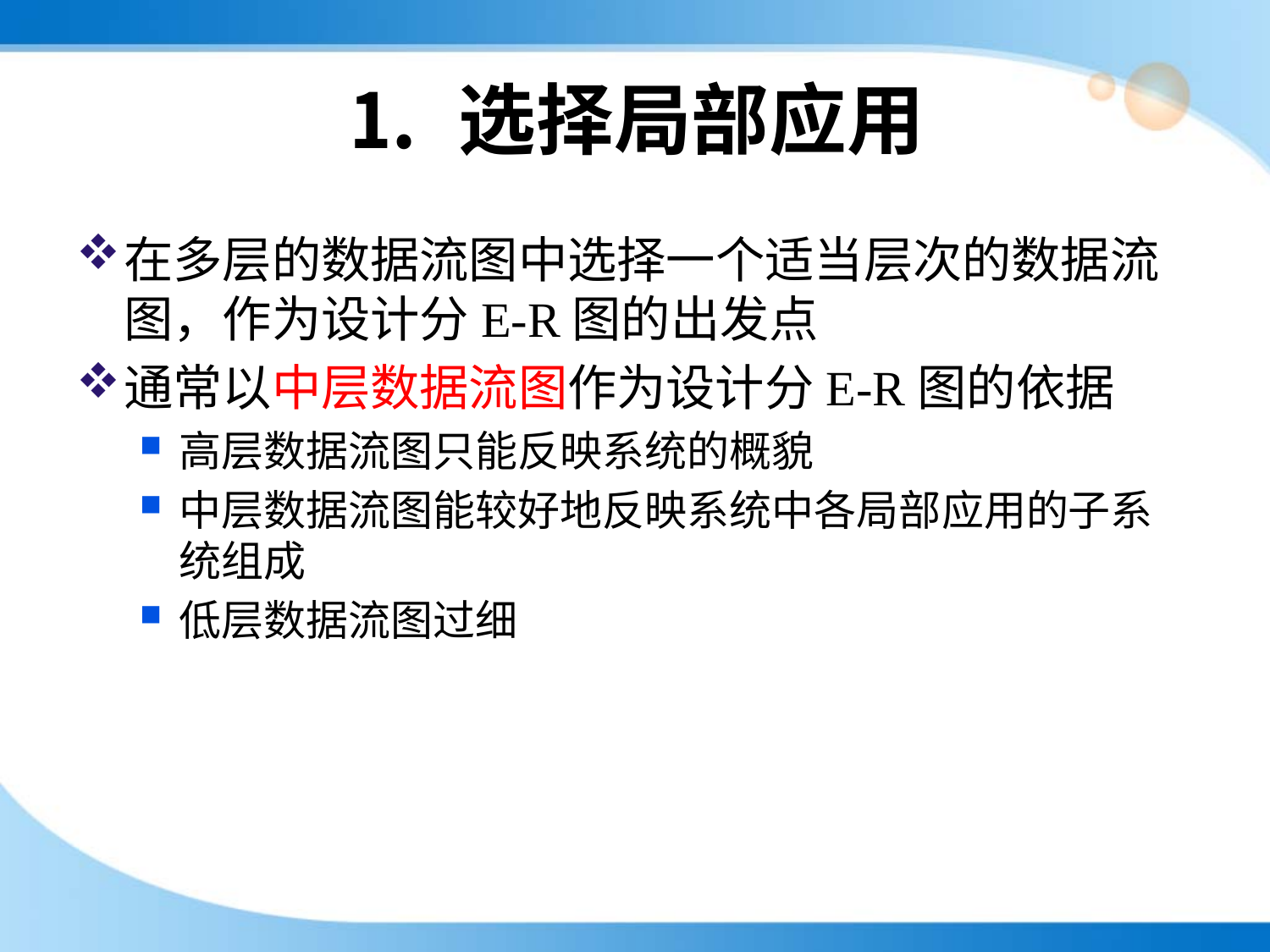

# ⒈ 选择局部应用
在多层的数据流图中选择一个适当层次的数据流图，作为设计分E-R图的出发点
通常以中层数据流图作为设计分E-R图的依据
高层数据流图只能反映系统的概貌
中层数据流图能较好地反映系统中各局部应用的子系统组成
低层数据流图过细